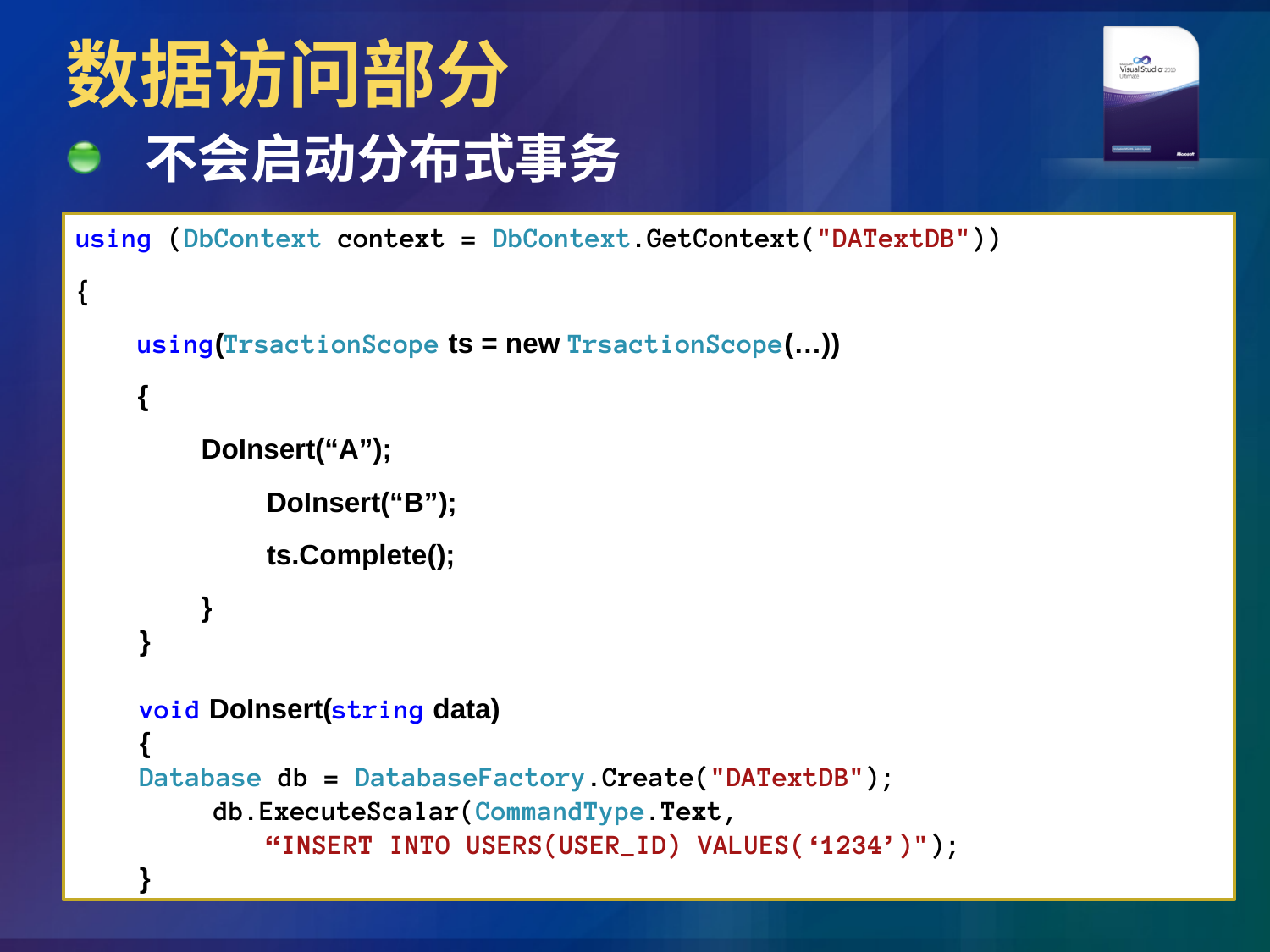

# 数据访问部分
不会启动分布式事务
using (DbContext context = DbContext.GetContext("DATextDB"))
{
	using(TrsactionScope ts = new TrsactionScope(…))
 	{
	DoInsert(“A”);
		DoInsert(“B”);
		ts.Complete();
 	}
}

void DoInsert(string data)
{
Database db = DatabaseFactory.Create("DATextDB");
	db.ExecuteScalar(CommandType.Text,
		“INSERT INTO USERS(USER_ID) VALUES(‘1234’)");
}